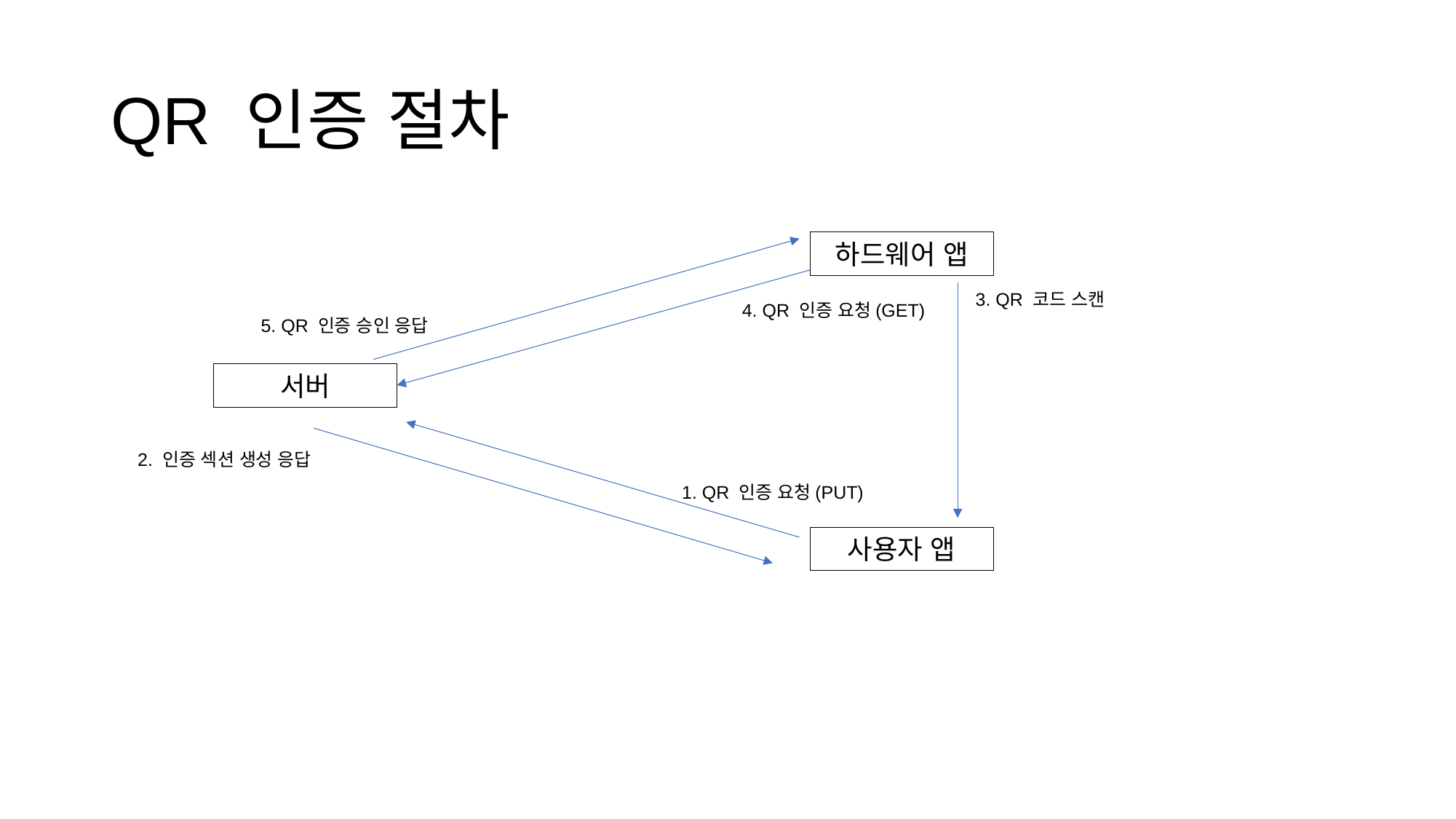

# QR 인증 절차
하드웨어 앱
3. QR 코드 스캔
4. QR 인증 요청(GET)
5. QR 인증 승인 응답
서버
2. 인증 섹션 생성 응답
1. QR 인증 요청(PUT)
사용자 앱